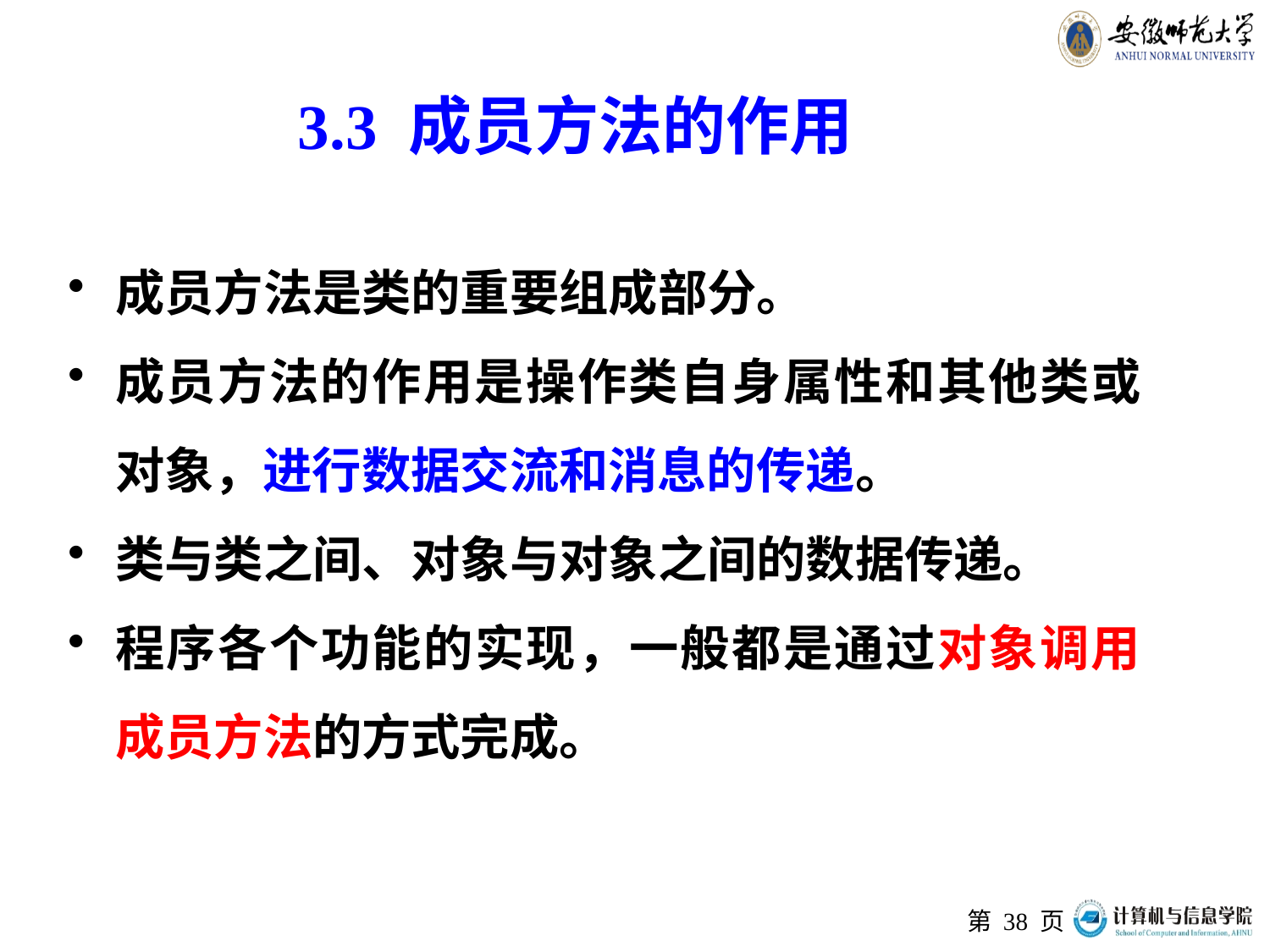

# 3.3 成员方法的作用
成员方法是类的重要组成部分。
成员方法的作用是操作类自身属性和其他类或对象，进行数据交流和消息的传递。
类与类之间、对象与对象之间的数据传递。
程序各个功能的实现，一般都是通过对象调用成员方法的方式完成。
第 38 页